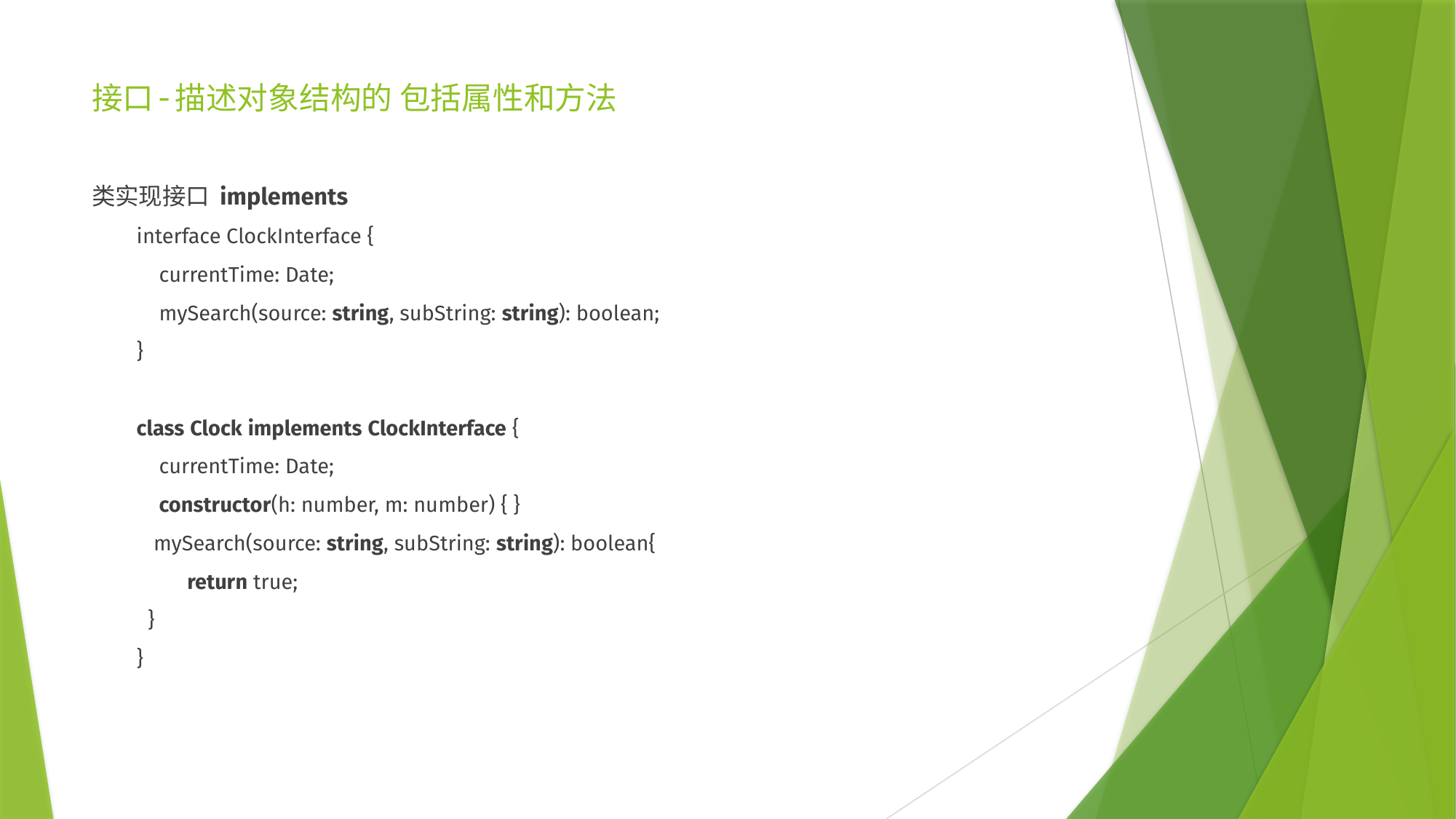

# 接口-描述对象结构的 包括属性和方法
类实现接口 implements
interface ClockInterface {
    currentTime: Date;
    mySearch(source: string, subString: string): boolean;
}

class Clock implements ClockInterface {
    currentTime: Date;
    constructor(h: number, m: number) { }
   mySearch(source: string, subString: string): boolean{
         return true;
  }
}